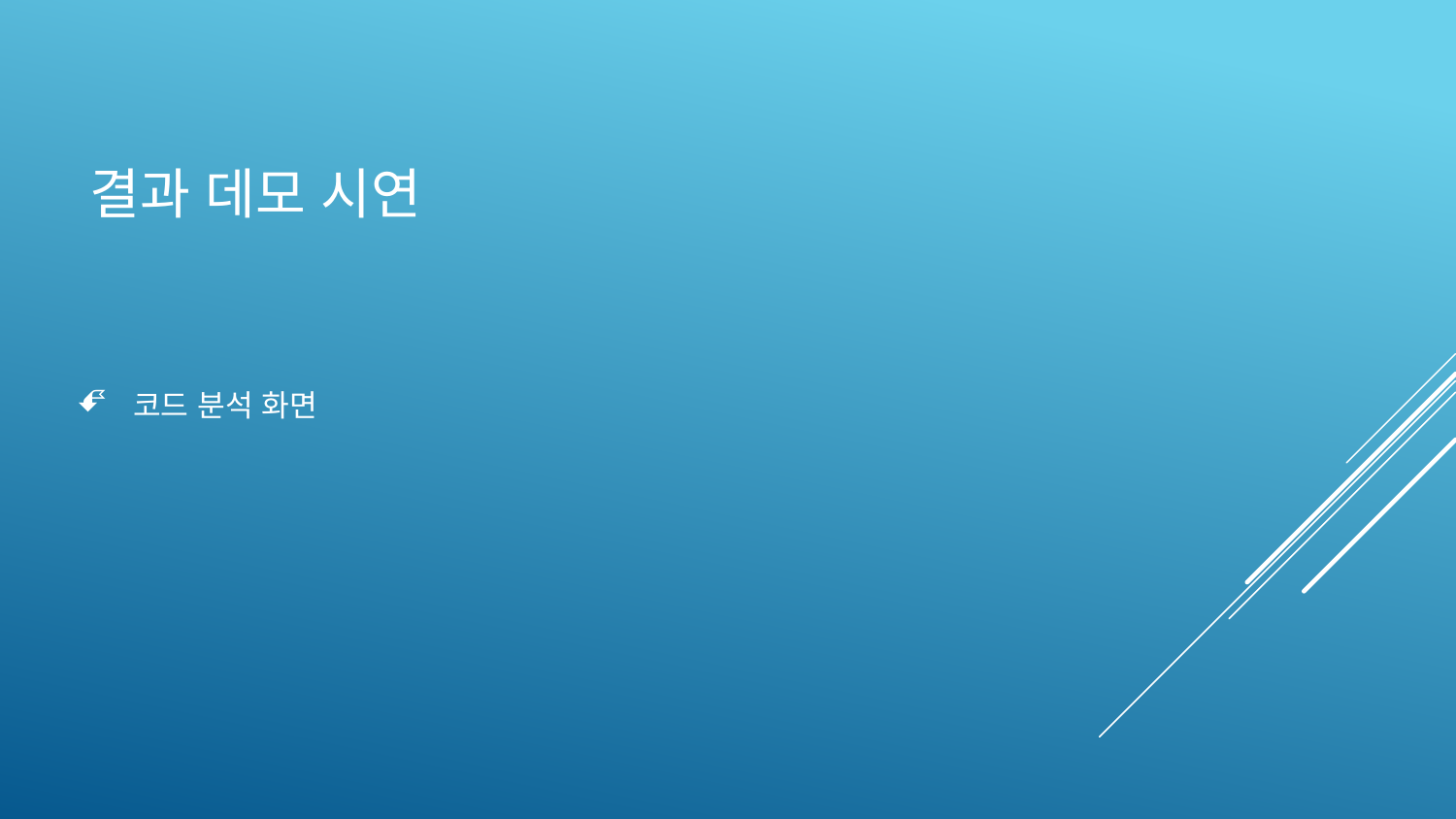

# 결과 데모 시연
코드 분석 화면